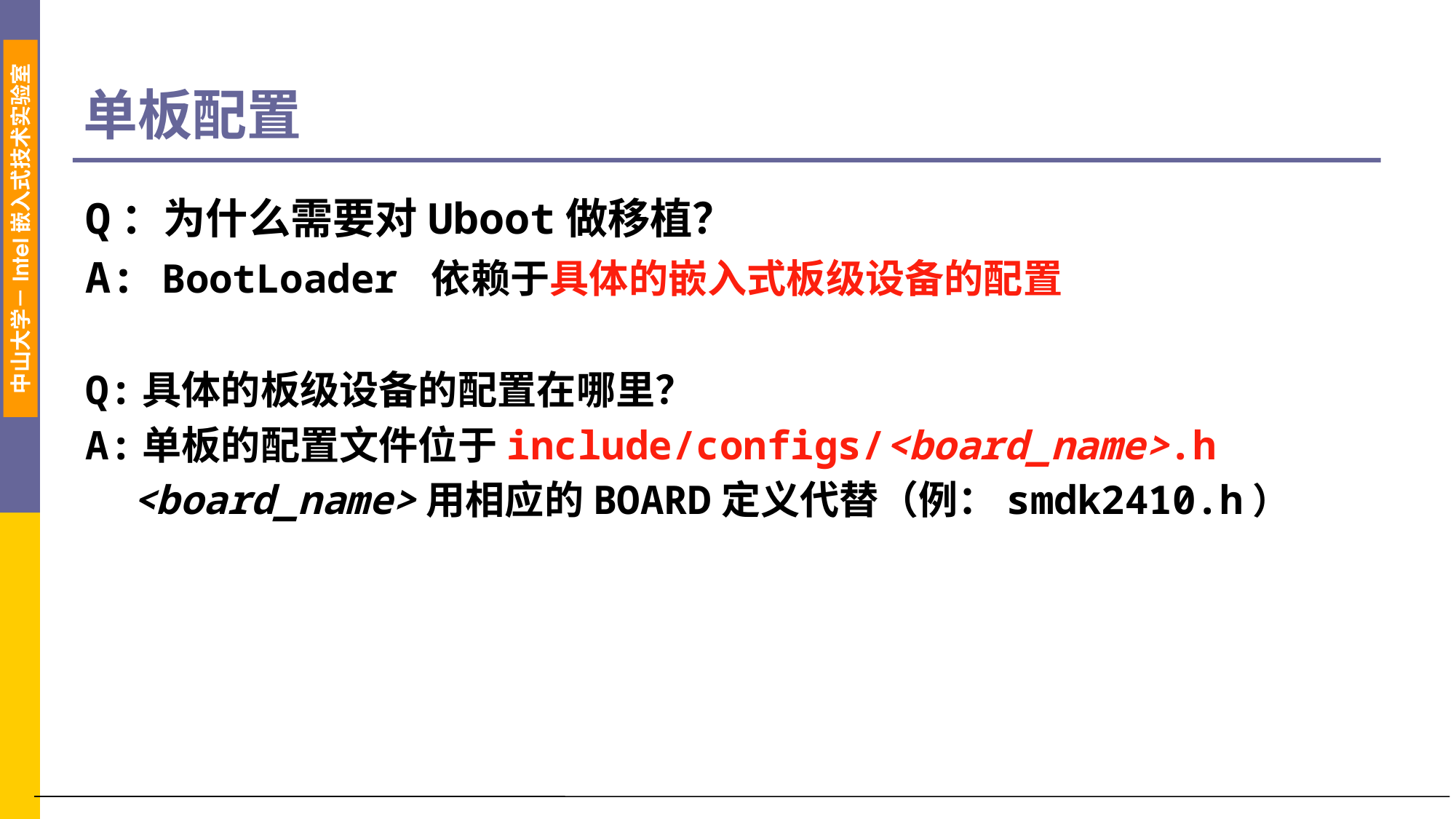

# 单板配置
Q：为什么需要对Uboot做移植？
A: BootLoader 依赖于具体的嵌入式板级设备的配置

Q:具体的板级设备的配置在哪里？
A:单板的配置文件位于include/configs/<board_name>.h
  <board_name>用相应的BOARD定义代替（例：smdk2410.h）